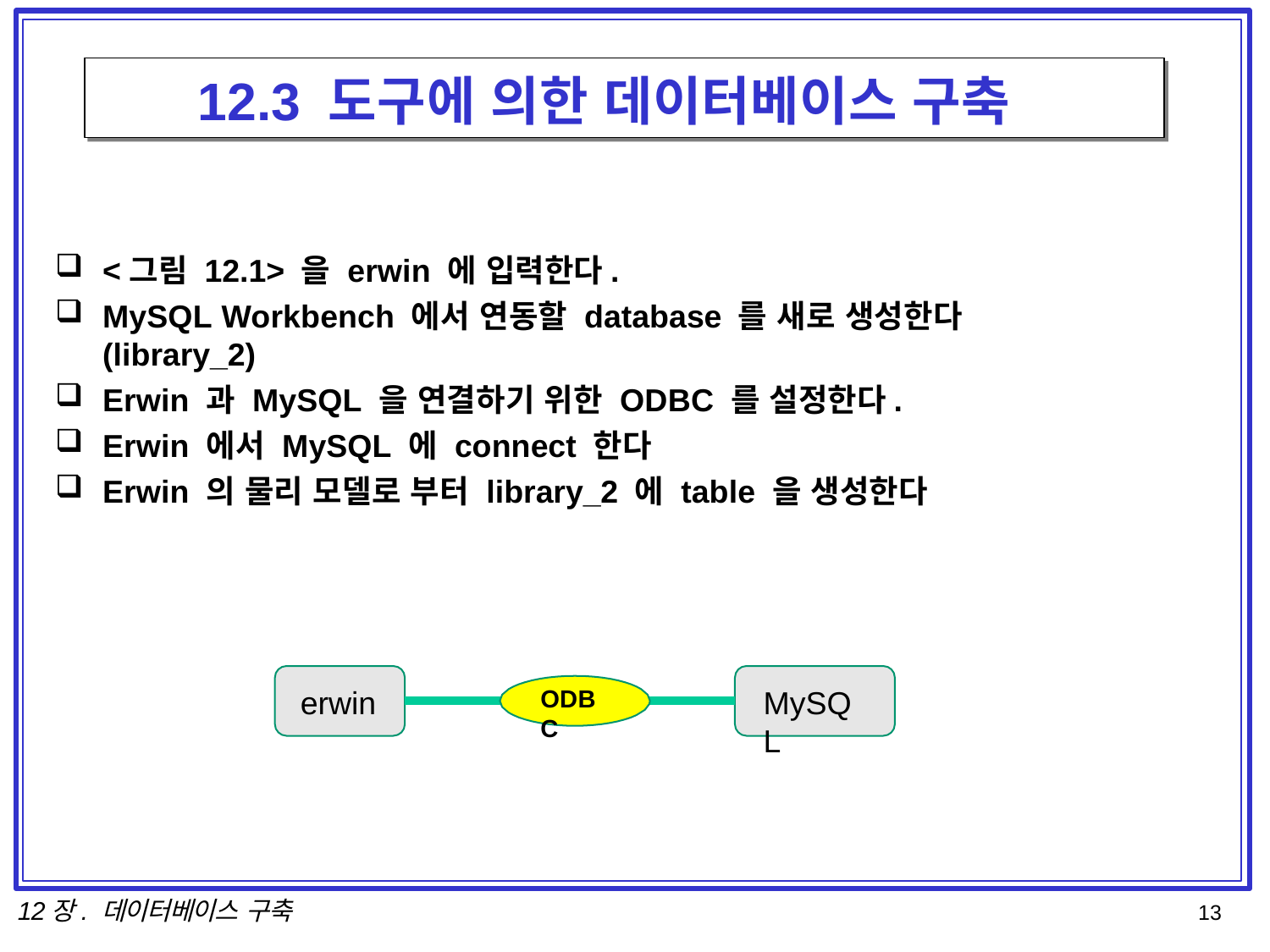

# 12.3 도구에 의한 데이터베이스 구축
<그림 12.1> 을 erwin 에 입력한다.
MySQL Workbench 에서 연동할 database 를 새로 생성한다 (library_2)
Erwin 과 MySQL 을 연결하기 위한 ODBC 를 설정한다.
Erwin 에서 MySQL 에 connect 한다
Erwin 의 물리 모델로 부터 library_2 에 table 을 생성한다

ODBC
erwin
MySQL
12장. 데이터베이스 구축
13